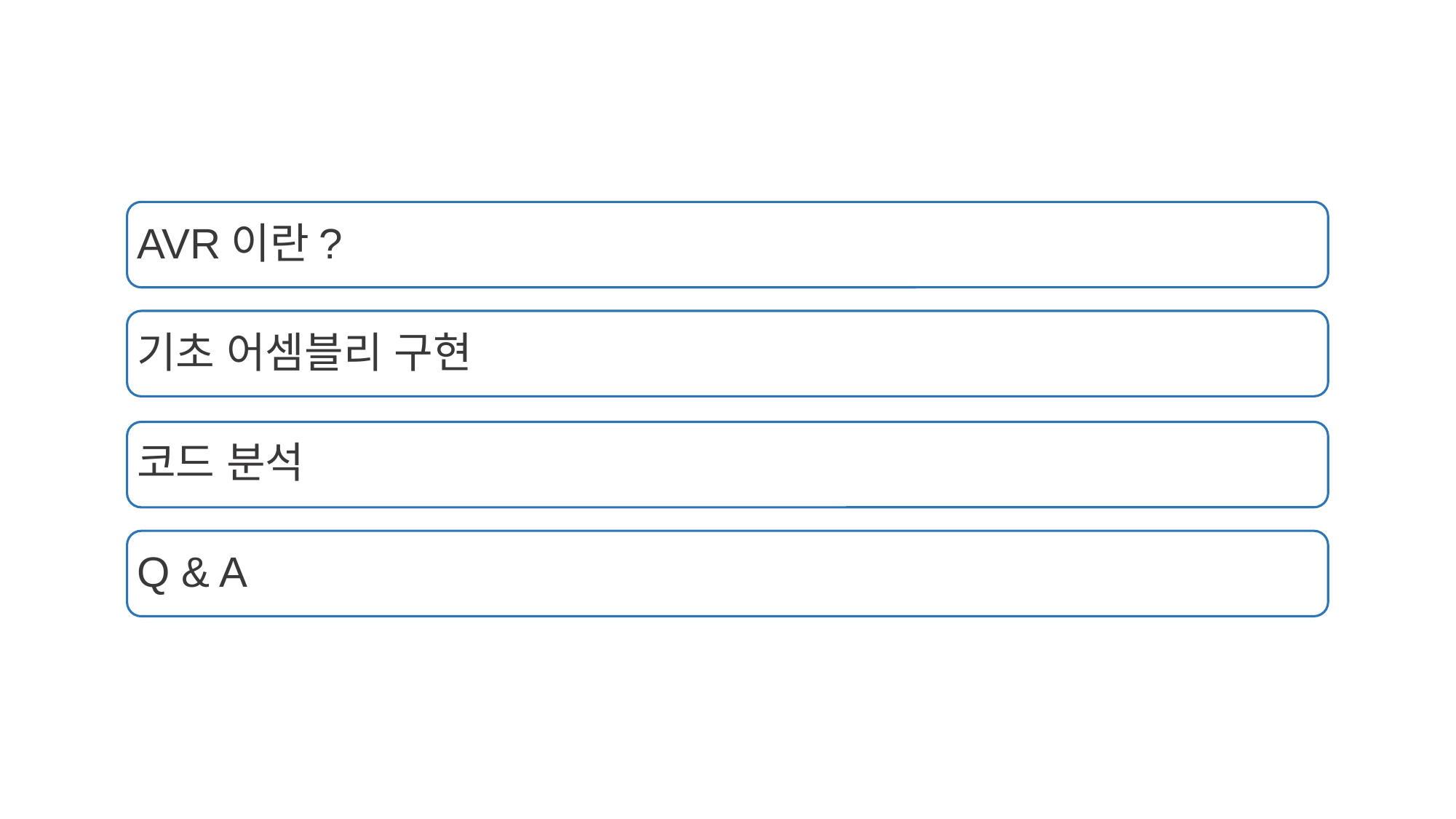

AVR이란?
기초 어셈블리 구현
코드 분석
Q & A